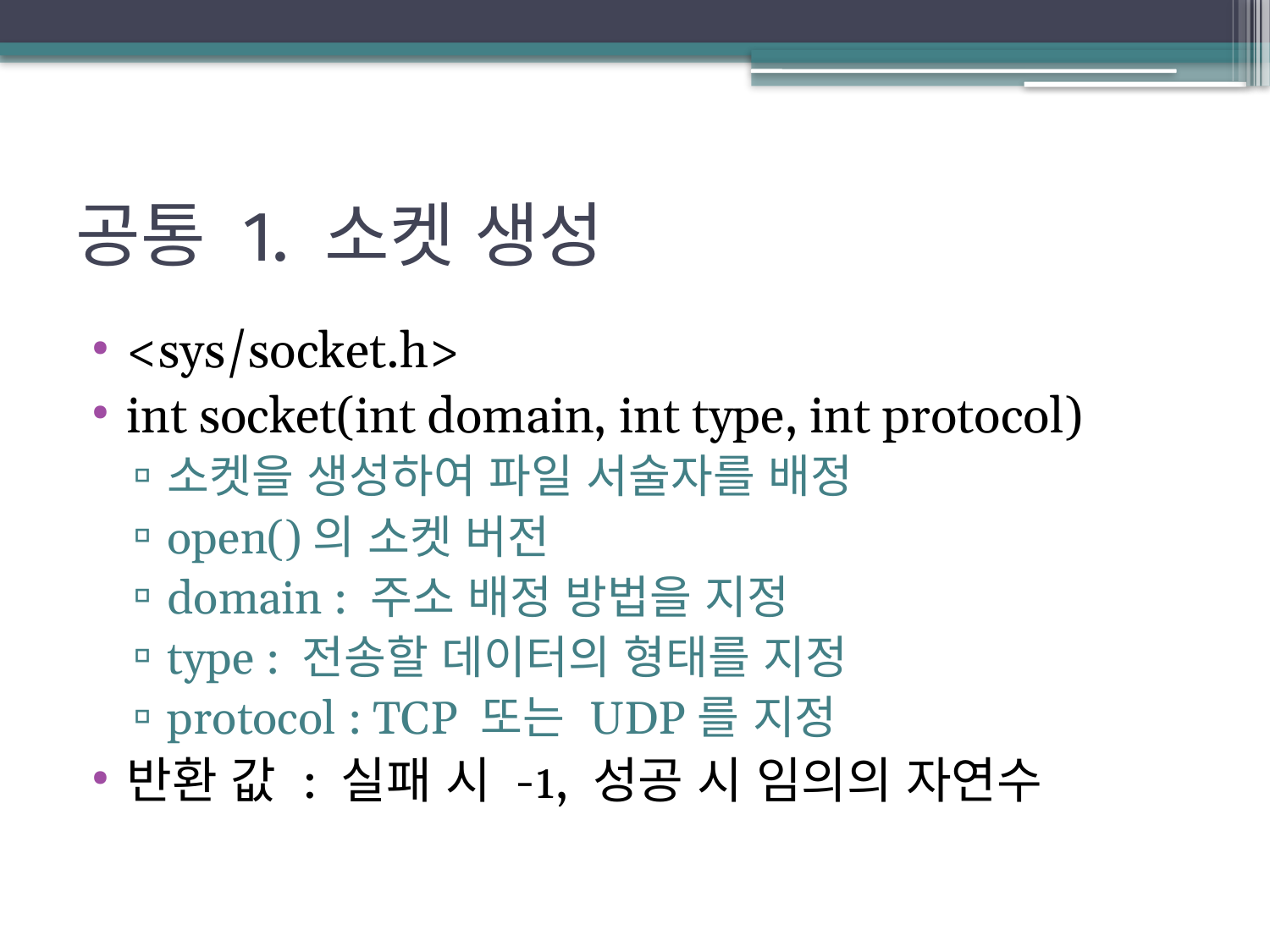

# 공통 1. 소켓 생성
<sys/socket.h>
int socket(int domain, int type, int protocol)
소켓을 생성하여 파일 서술자를 배정
open()의 소켓 버전
domain : 주소 배정 방법을 지정
type : 전송할 데이터의 형태를 지정
protocol : TCP 또는 UDP를 지정
반환 값 : 실패 시 -1, 성공 시 임의의 자연수